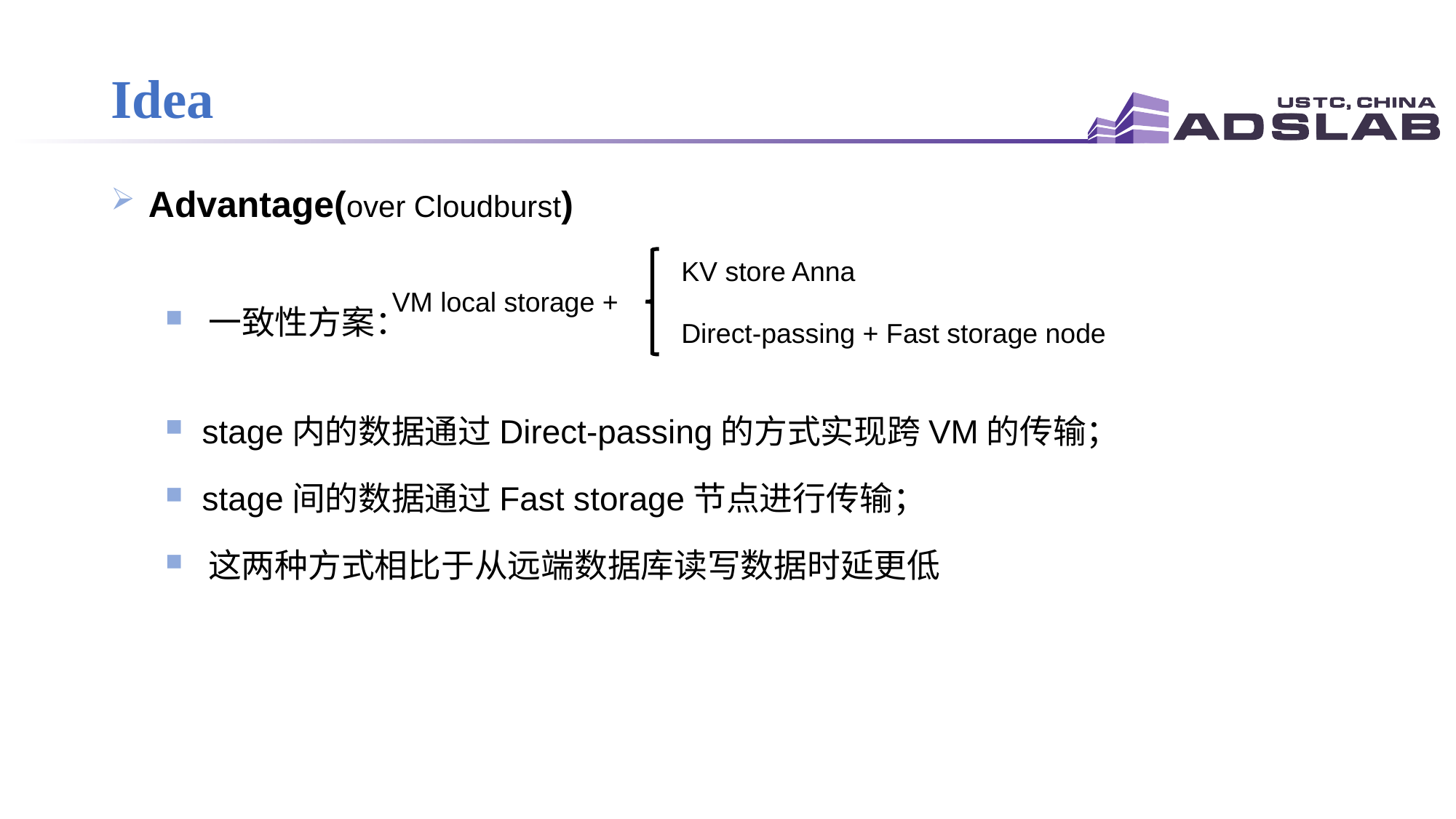

# Idea
 Advantage(over Cloudburst)

 一致性方案：

 stage内的数据通过Direct-passing的方式实现跨VM的传输；
 stage间的数据通过Fast storage节点进行传输；
 这两种方式相比于从远端数据库读写数据时延更低

KV store Anna
VM local storage +
Direct-passing + Fast storage node